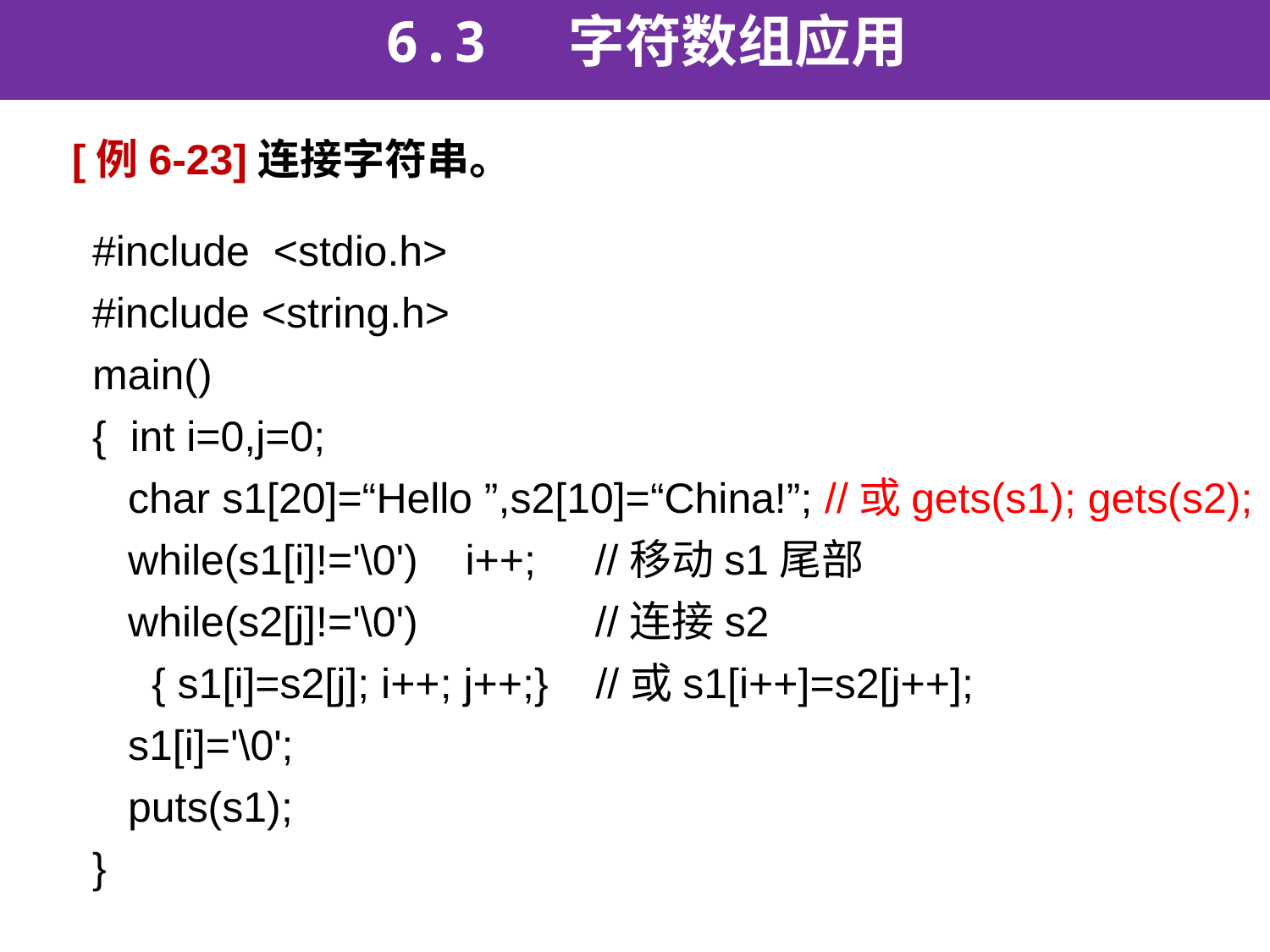

6.3  字符数组应用
[例6-23]连接字符串。
#include  <stdio.h>
#include <string.h>
main()
{  int i=0,j=0;
   char s1[20]=“Hello ”,s2[10]=“China!”; //或gets(s1); gets(s2);
   while(s1[i]!='\0')    i++;     //移动s1尾部
   while(s2[j]!='\0')               //连接s2
     { s1[i]=s2[j]; i++; j++;}    //或s1[i++]=s2[j++];
   s1[i]='\0';
   puts(s1);
}